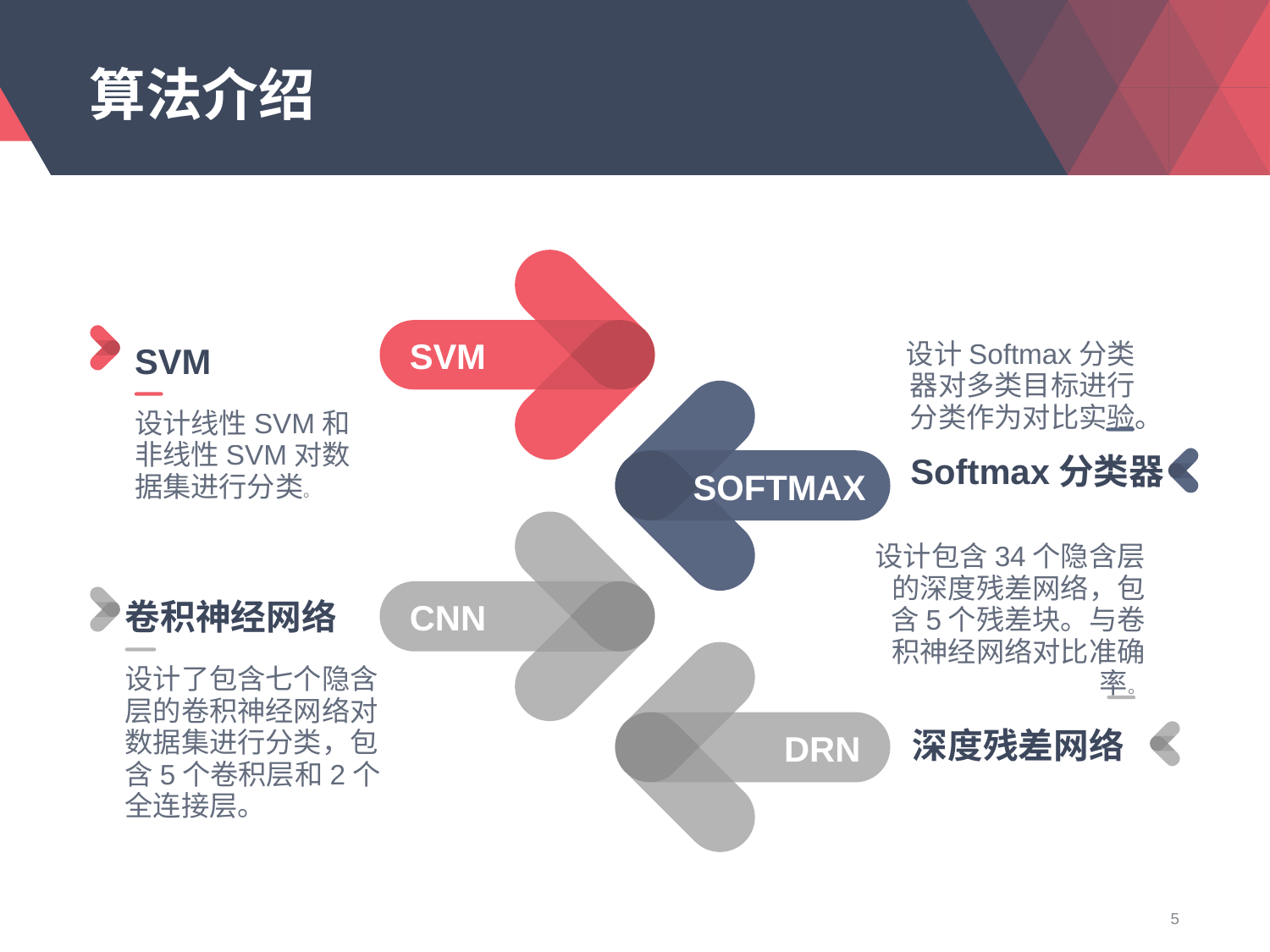

# 算法介绍

SVM
Softmax分类器
设计Softmax分类器对多类目标进行分类作为对比实验。

SVM

设计线性SVM和非线性SVM对数据集进行分类。

SOFTMAX

深度残差网络
设计包含34个隐含层的深度残差网络，包含5个残差块。与卷积神经网络对比准确率。

卷积神经网络

设计了包含七个隐含层的卷积神经网络对数据集进行分类，包含5个卷积层和2个全连接层。
CNN

DRN
5